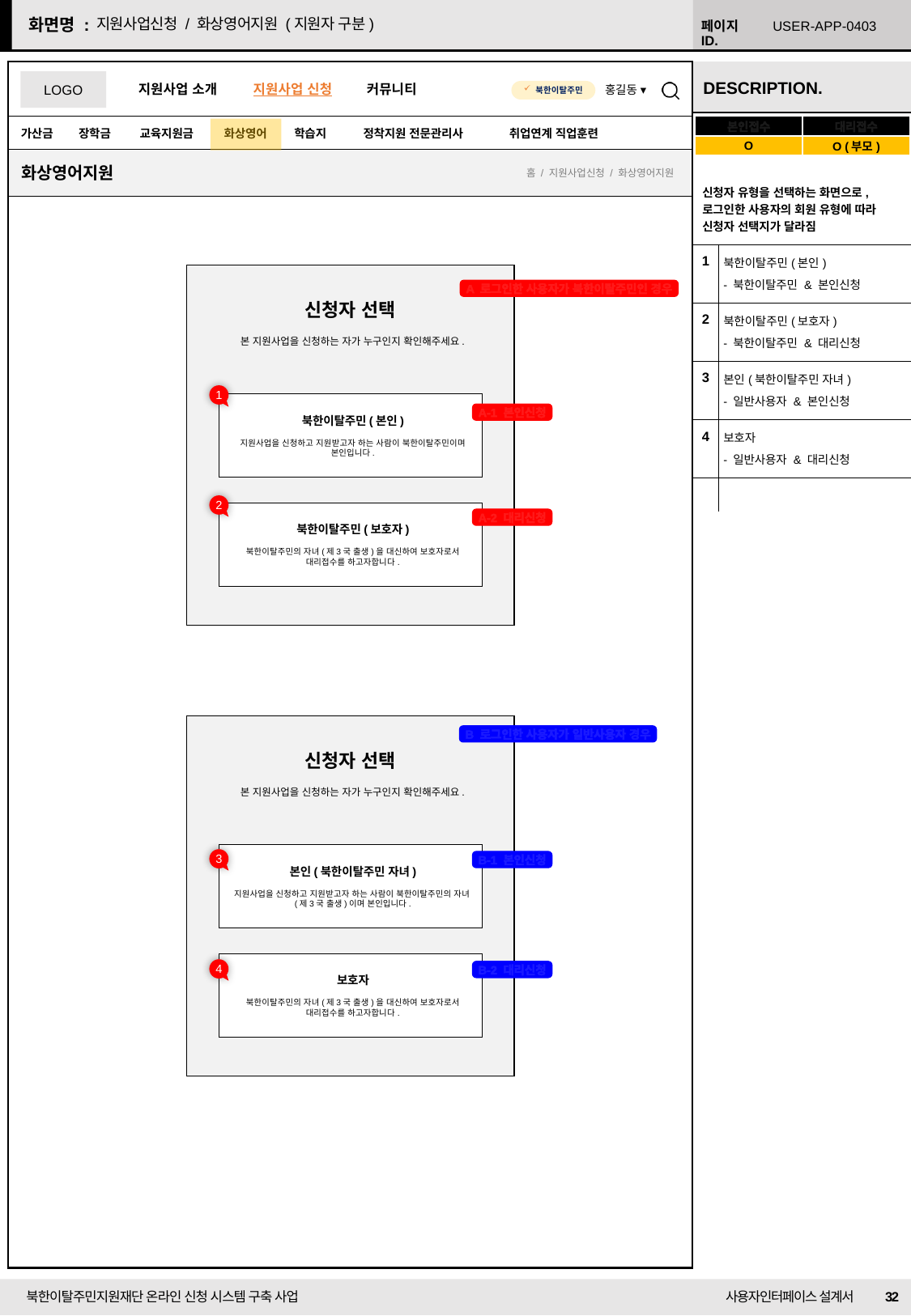

지원사업신청 / 화상영어지원 (지원자 구분)
USER-APP-0403
| 본인접수 | 대리접수 |
| --- | --- |
| O | O (부모) |

화상영어지원
홈 / 지원사업신청 / 화상영어지원
| 신청자 유형을 선택하는 화면으로, 로그인한 사용자의 회원 유형에 따라 신청자 선택지가 달라짐 |  |
| --- | --- |
| 1 | 북한이탈주민(본인) - 북한이탈주민 & 본인신청 |
| 2 | 북한이탈주민(보호자) - 북한이탈주민 & 대리신청 |
| 3 | 본인(북한이탈주민 자녀) - 일반사용자 & 본인신청 |
| 4 | 보호자 - 일반사용자 & 대리신청 |
|  |  |

A 로그인한 사용자가 북한이탈주민인 경우
신청자 선택
본 지원사업을 신청하는 자가 누구인지 확인해주세요.
1
북한이탈주민(본인)
지원사업을 신청하고 지원받고자 하는 사람이 북한이탈주민이며 본인입니다.
A-1 본인신청
2
북한이탈주민(보호자)
북한이탈주민의 자녀(제3국 출생)을 대신하여 보호자로서 대리접수를 하고자합니다.
A-2 대리신청

신청자 선택
본 지원사업을 신청하는 자가 누구인지 확인해주세요.
본인(북한이탈주민 자녀)
지원사업을 신청하고 지원받고자 하는 사람이 북한이탈주민의 자녀(제3국 출생)이며 본인입니다.
보호자
북한이탈주민의 자녀(제3국 출생)을 대신하여 보호자로서 대리접수를 하고자합니다.
B 로그인한 사용자가 일반사용자 경우
3
B-1 본인신청
4
B-2 대리신청
32